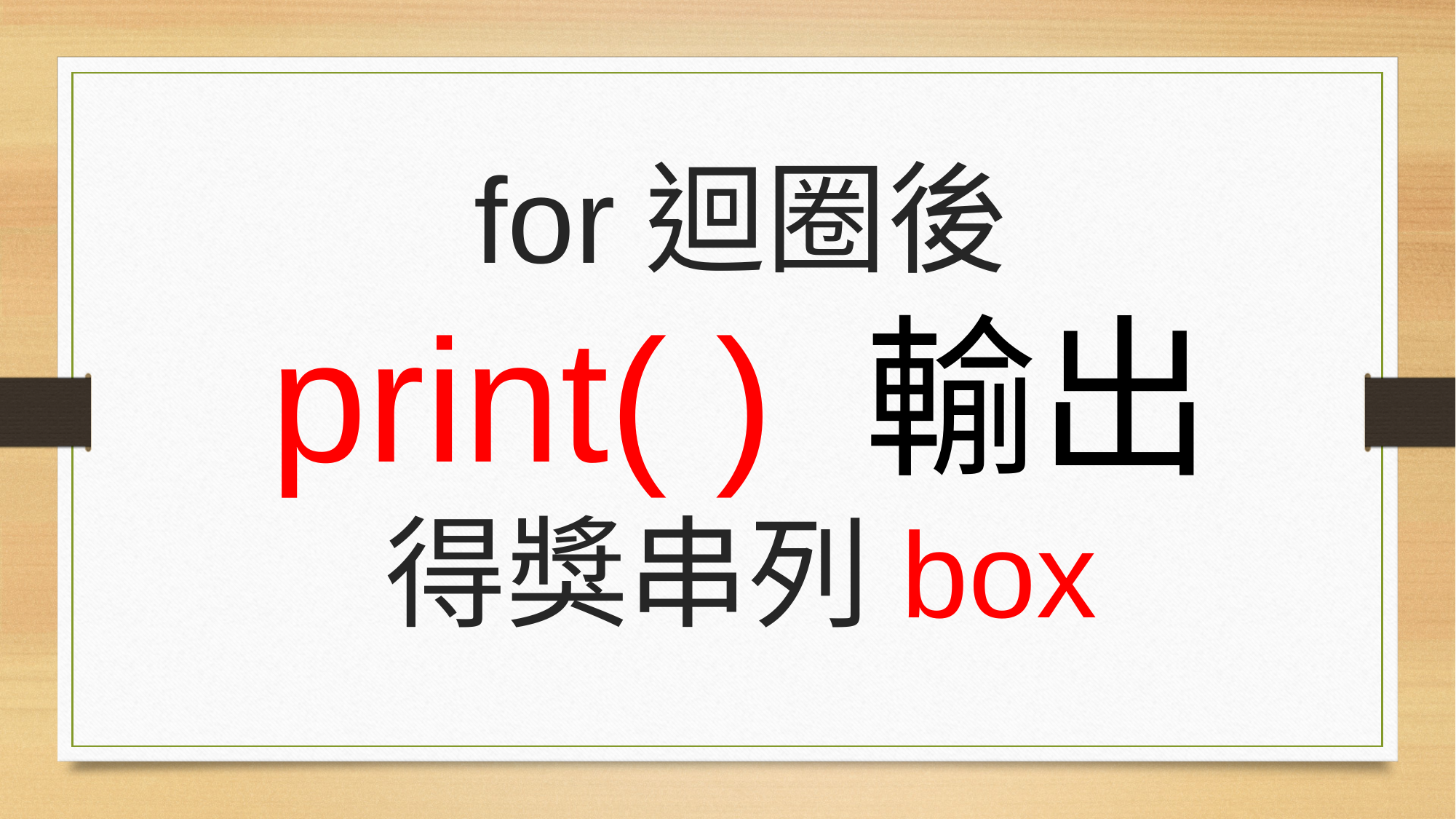

# for迴圈後 print( ) 輸出 得獎串列 box